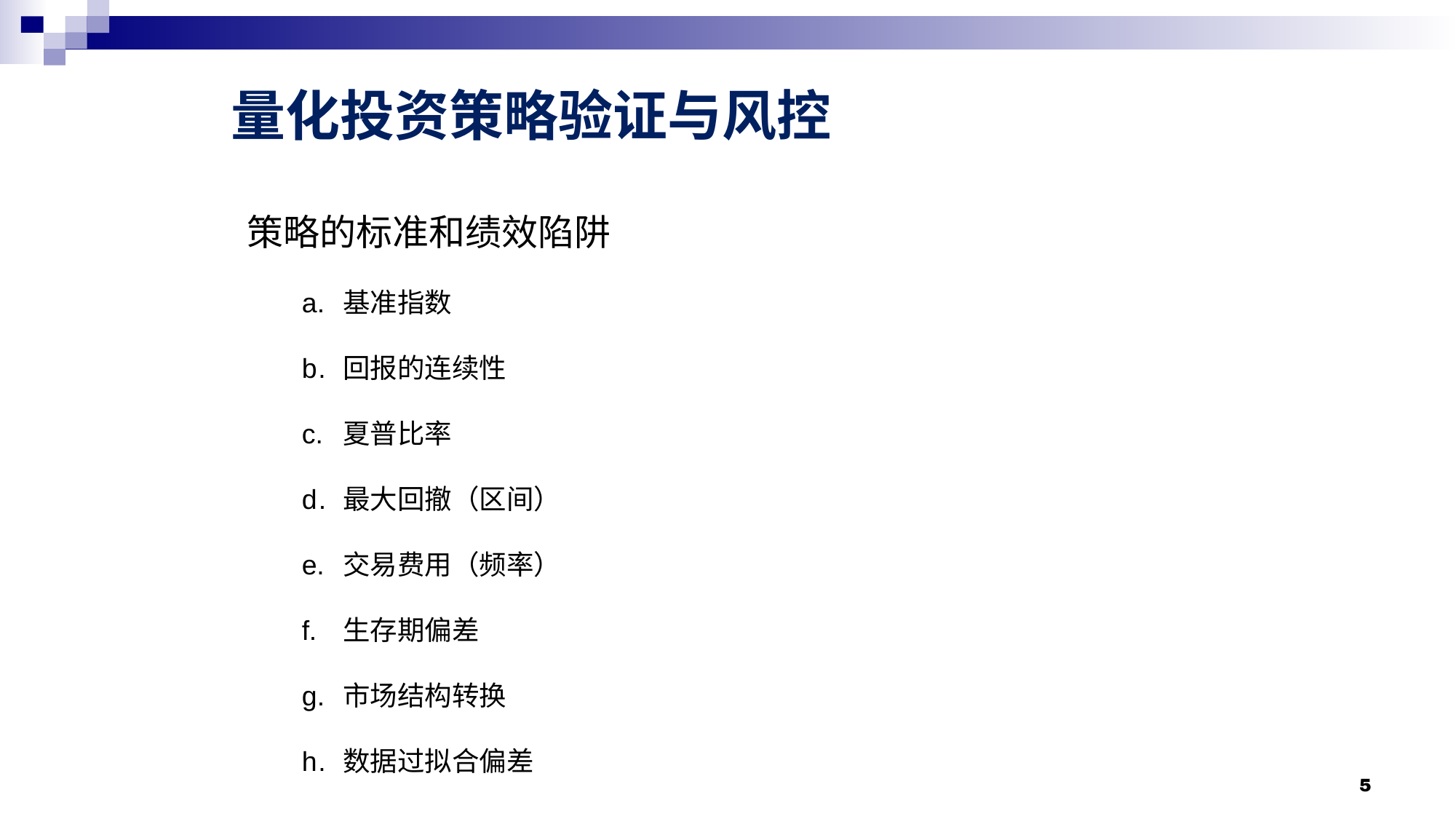

量化投资策略验证与风控
策略的标准和绩效陷阱
基准指数
回报的连续性
夏普比率
最大回撤（区间）
交易费用（频率）
生存期偏差
市场结构转换
数据过拟合偏差
5